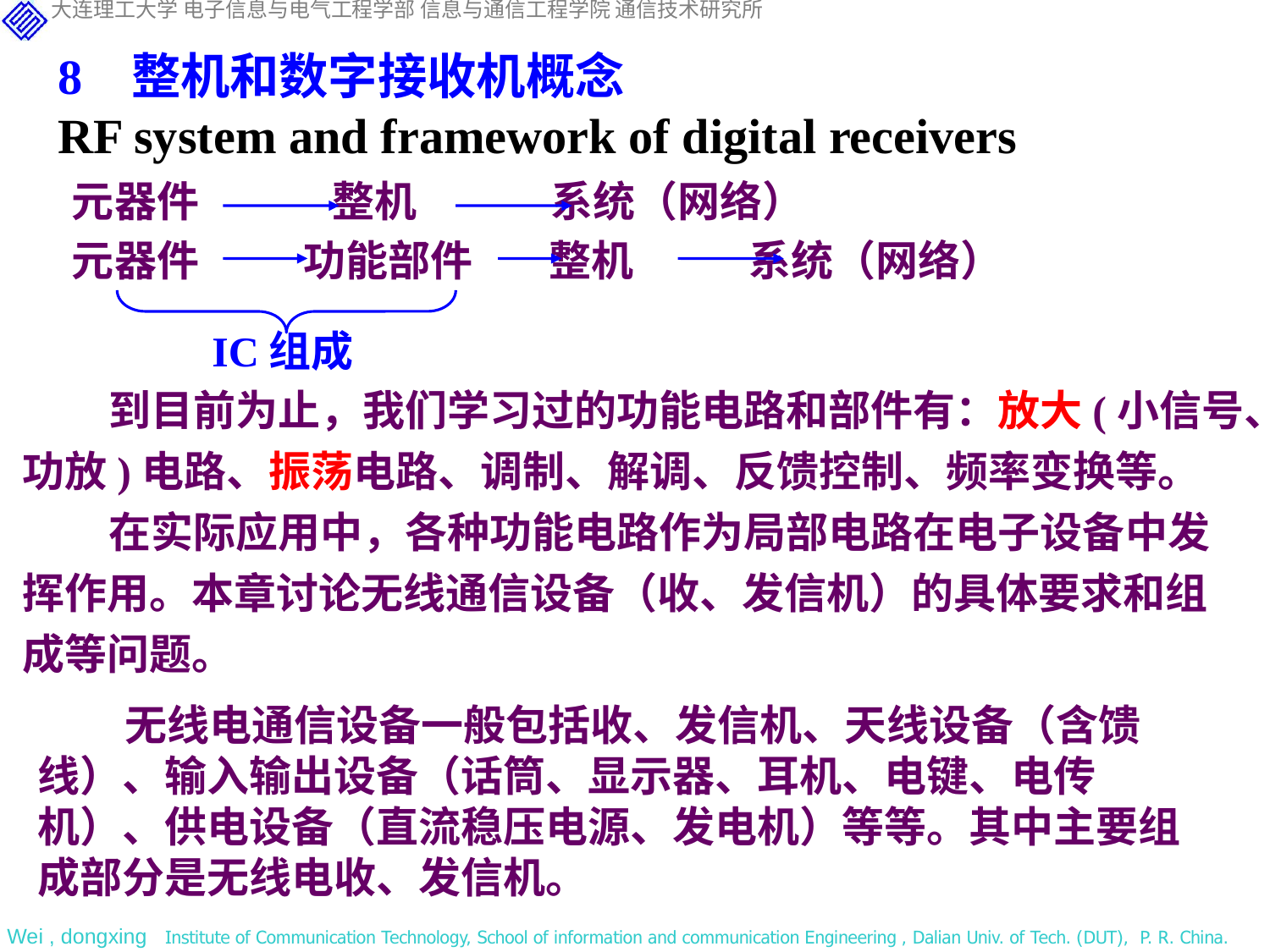

8   整机和数字接收机概念
RF system and framework of digital receivers
元器件              整机              系统（网络）
元器件           功能部件        整机            系统（网络）

IC组成
        到目前为止，我们学习过的功能电路和部件有：放大(小信号、功放)电路、振荡电路、调制、解调、反馈控制、频率变换等。
        在实际应用中，各种功能电路作为局部电路在电子设备中发挥作用。本章讨论无线通信设备（收、发信机）的具体要求和组成等问题。
无线电通信设备一般包括收、发信机、天线设备（含馈线）、输入输出设备（话筒、显示器、耳机、电键、电传机）、供电设备（直流稳压电源、发电机）等等。其中主要组成部分是无线电收、发信机。